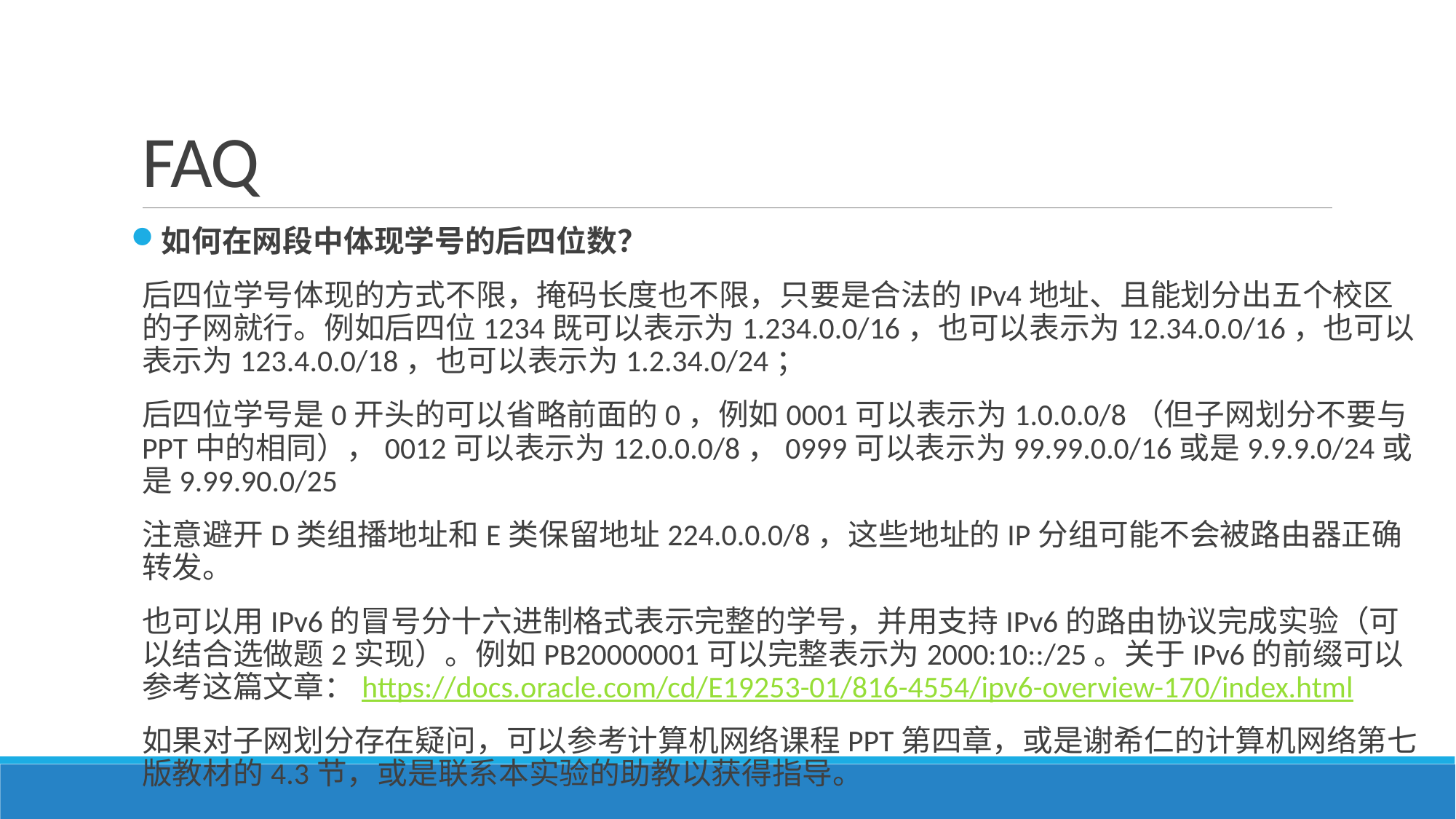

# FAQ
如何在网段中体现学号的后四位数？
后四位学号体现的方式不限，掩码长度也不限，只要是合法的IPv4地址、且能划分出五个校区的子网就行。例如后四位1234既可以表示为1.234.0.0/16，也可以表示为12.34.0.0/16，也可以表示为123.4.0.0/18，也可以表示为1.2.34.0/24；
后四位学号是0开头的可以省略前面的0，例如0001可以表示为1.0.0.0/8（但子网划分不要与PPT中的相同），0012可以表示为12.0.0.0/8，0999可以表示为99.99.0.0/16或是9.9.9.0/24或是9.99.90.0/25
注意避开D类组播地址和E类保留地址224.0.0.0/8，这些地址的IP分组可能不会被路由器正确转发。
也可以用IPv6的冒号分十六进制格式表示完整的学号，并用支持IPv6的路由协议完成实验（可以结合选做题2实现）。例如PB20000001可以完整表示为2000:10::/25。关于IPv6的前缀可以参考这篇文章：https://docs.oracle.com/cd/E19253-01/816-4554/ipv6-overview-170/index.html
如果对子网划分存在疑问，可以参考计算机网络课程PPT第四章，或是谢希仁的计算机网络第七版教材的4.3节，或是联系本实验的助教以获得指导。